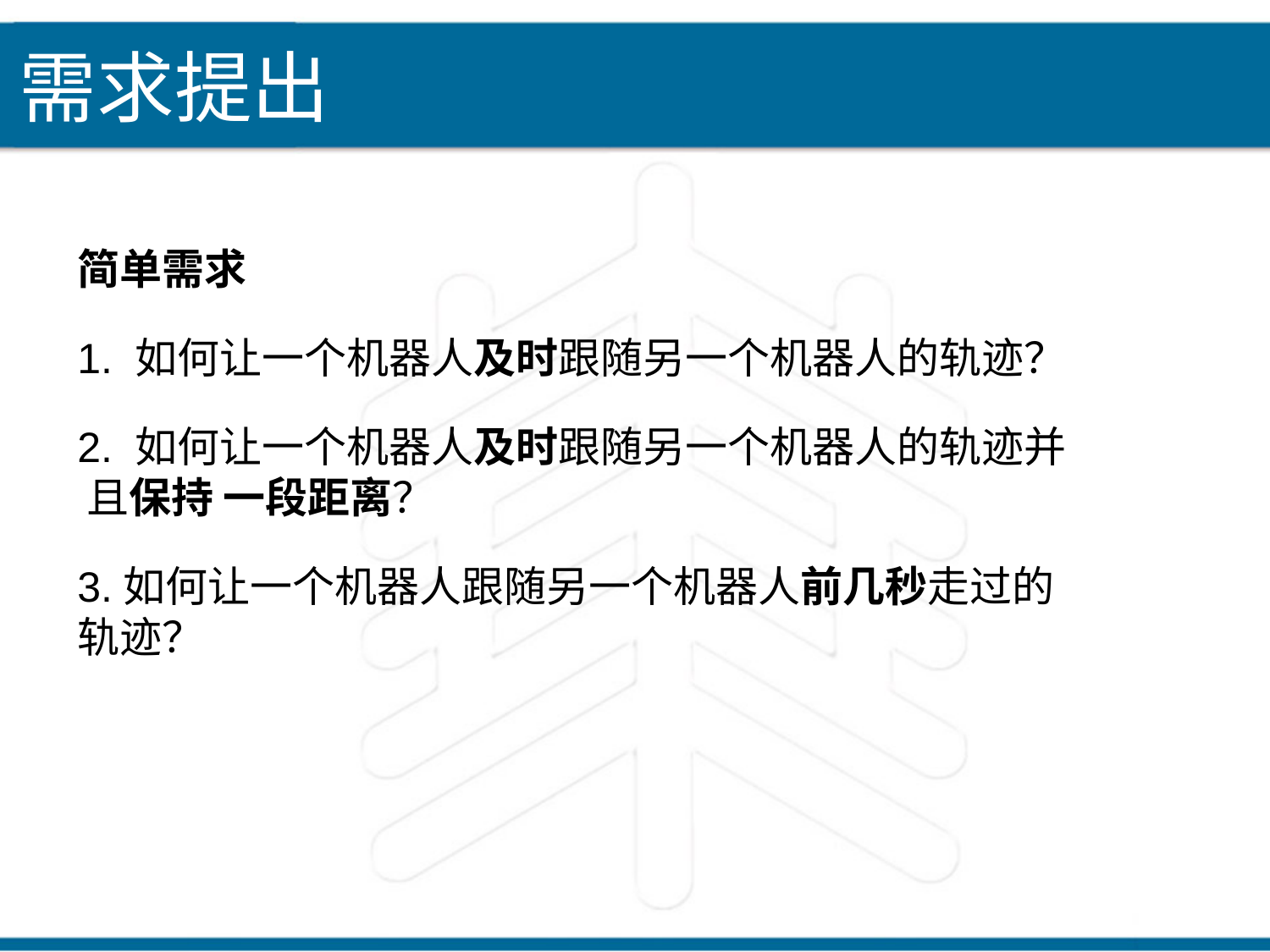

需求提出
简单需求

1. 如何让一个机器人及时跟随另一个机器人的轨迹？

2. 如何让一个机器人及时跟随另一个机器人的轨迹并    且保持 一段距离？

3.如何让一个机器人跟随另一个机器人前几秒走过的轨迹？